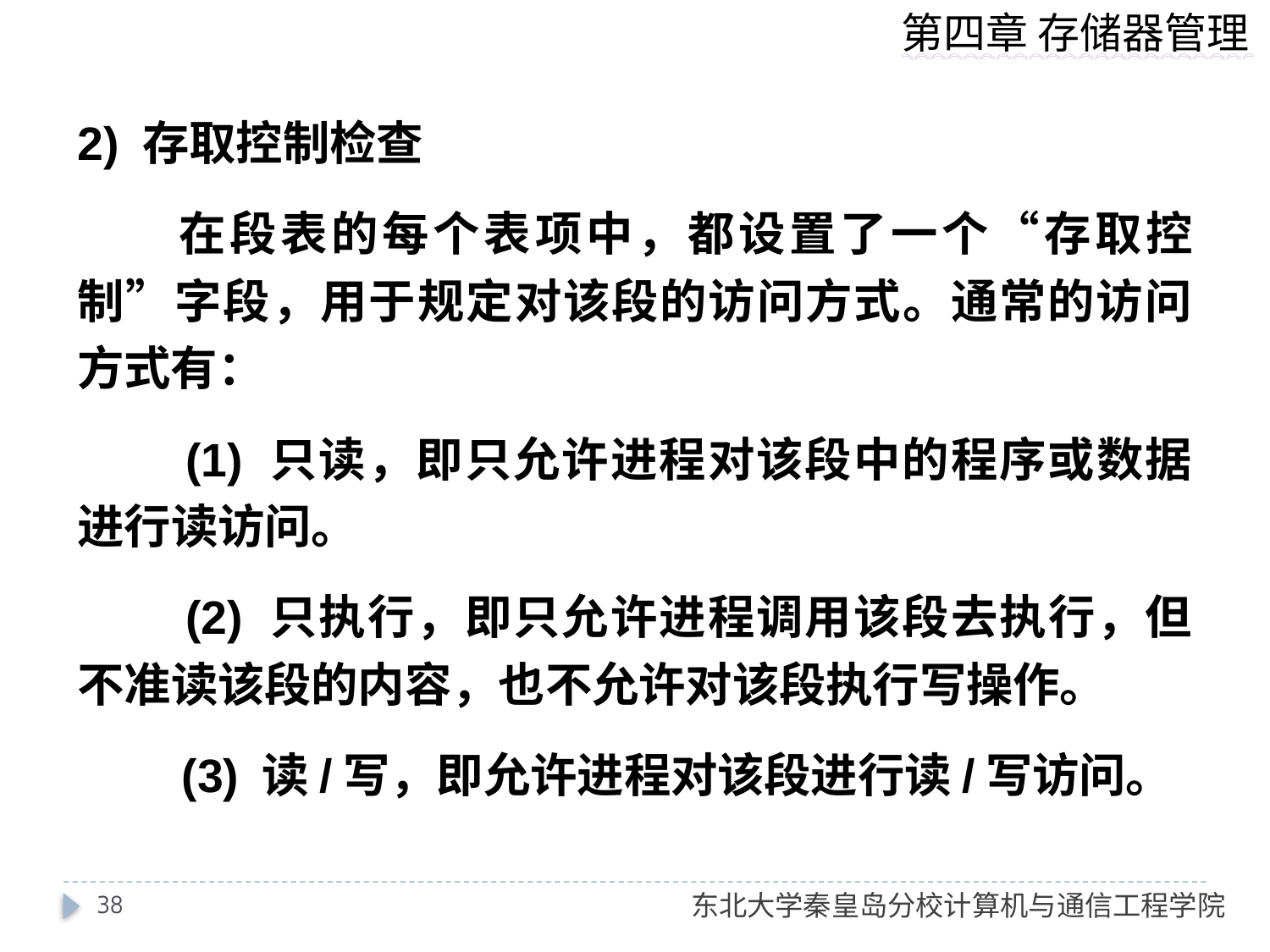

2) 存取控制检查
　　在段表的每个表项中，都设置了一个“存取控制”字段，用于规定对该段的访问方式。通常的访问方式有：
　　(1) 只读，即只允许进程对该段中的程序或数据进行读访问。
　　(2) 只执行，即只允许进程调用该段去执行，但不准读该段的内容，也不允许对该段执行写操作。
　　(3) 读/写，即允许进程对该段进行读/写访问。
38